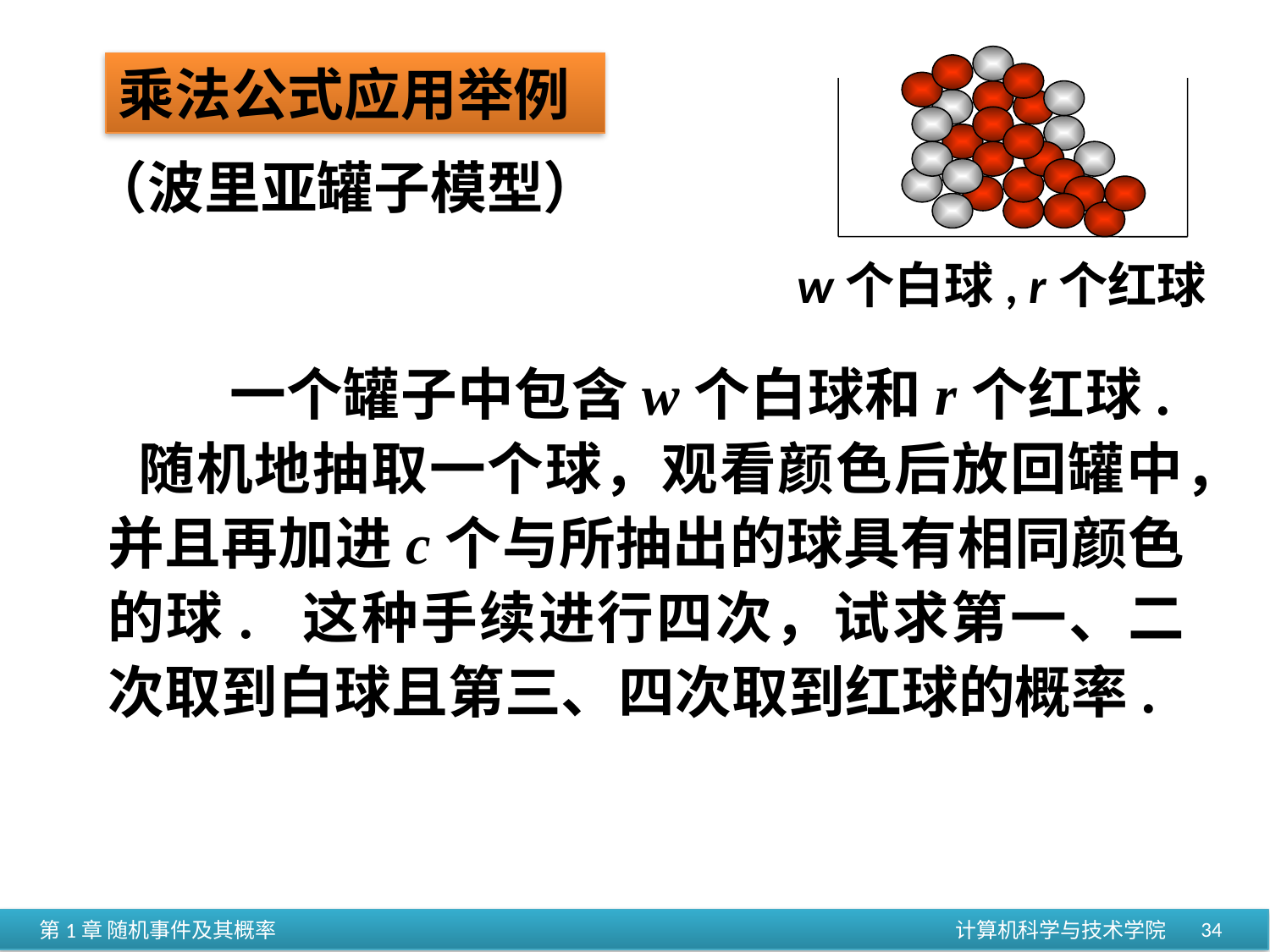

w个白球, r个红球
乘法公式应用举例
（波里亚罐子模型）
        一个罐子中包含w个白球和r个红球.   随机地抽取一个球，观看颜色后放回罐中，并且再加进c个与所抽出的球具有相同颜色的球.  这种手续进行四次，试求第一、二次取到白球且第三、四次取到红球的概率.